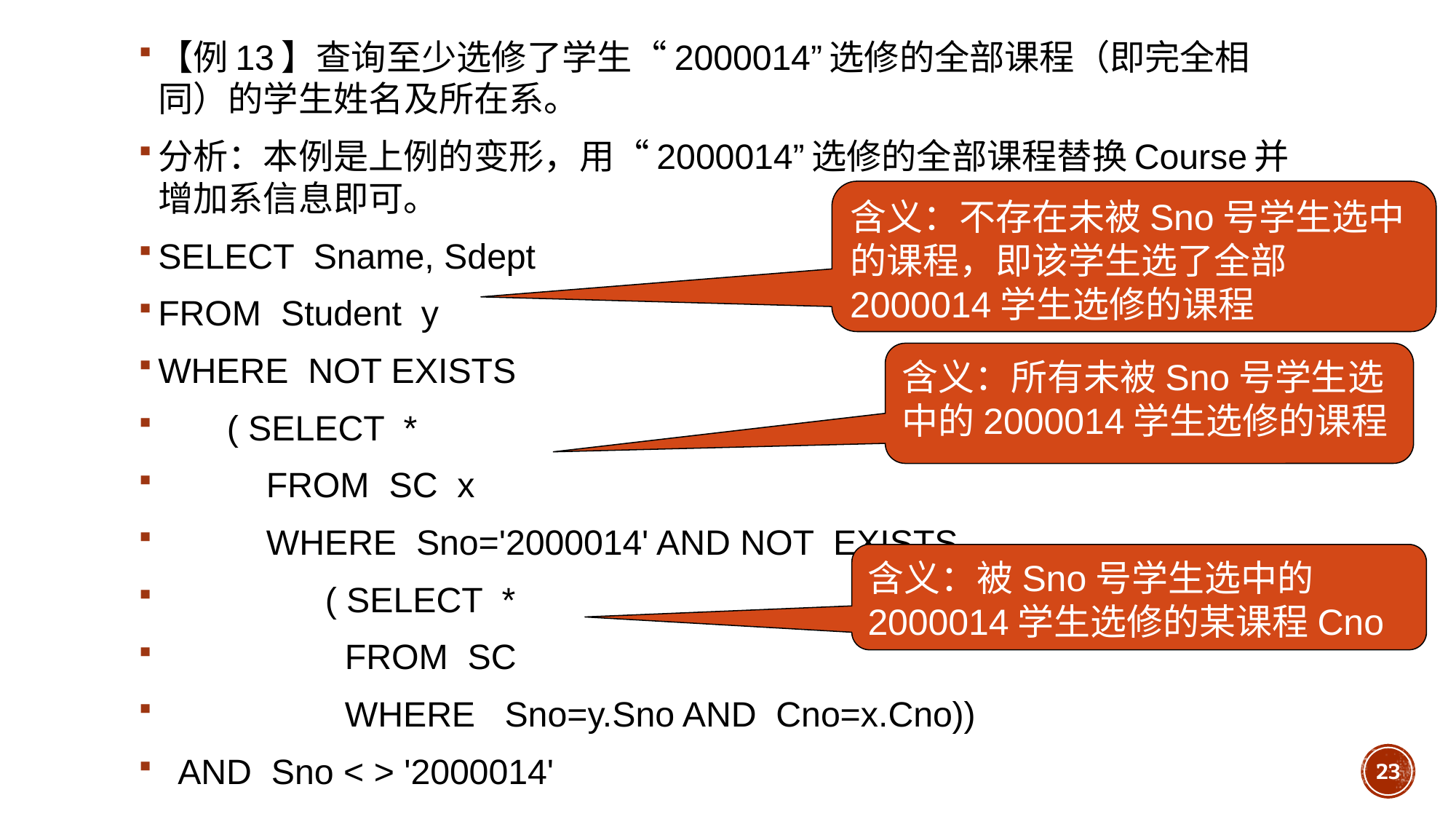

【例13】查询至少选修了学生“2000014”选修的全部课程（即完全相同）的学生姓名及所在系。
分析：本例是上例的变形，用“2000014”选修的全部课程替换Course并增加系信息即可。
SELECT  Sname, Sdept
FROM  Student  y
WHERE  NOT EXISTS
       ( SELECT  *
           FROM  SC  x
           WHERE  Sno='2000014' AND NOT  EXISTS
                 ( SELECT  *
                   FROM  SC
                   WHERE   Sno=y.Sno AND  Cno=x.Cno))
  AND  Sno < > '2000014'

含义：不存在未被Sno号学生选中的课程，即该学生选了全部2000014学生选修的课程
含义：所有未被Sno号学生选中的2000014学生选修的课程
含义：被Sno号学生选中的2000014学生选修的某课程Cno
23